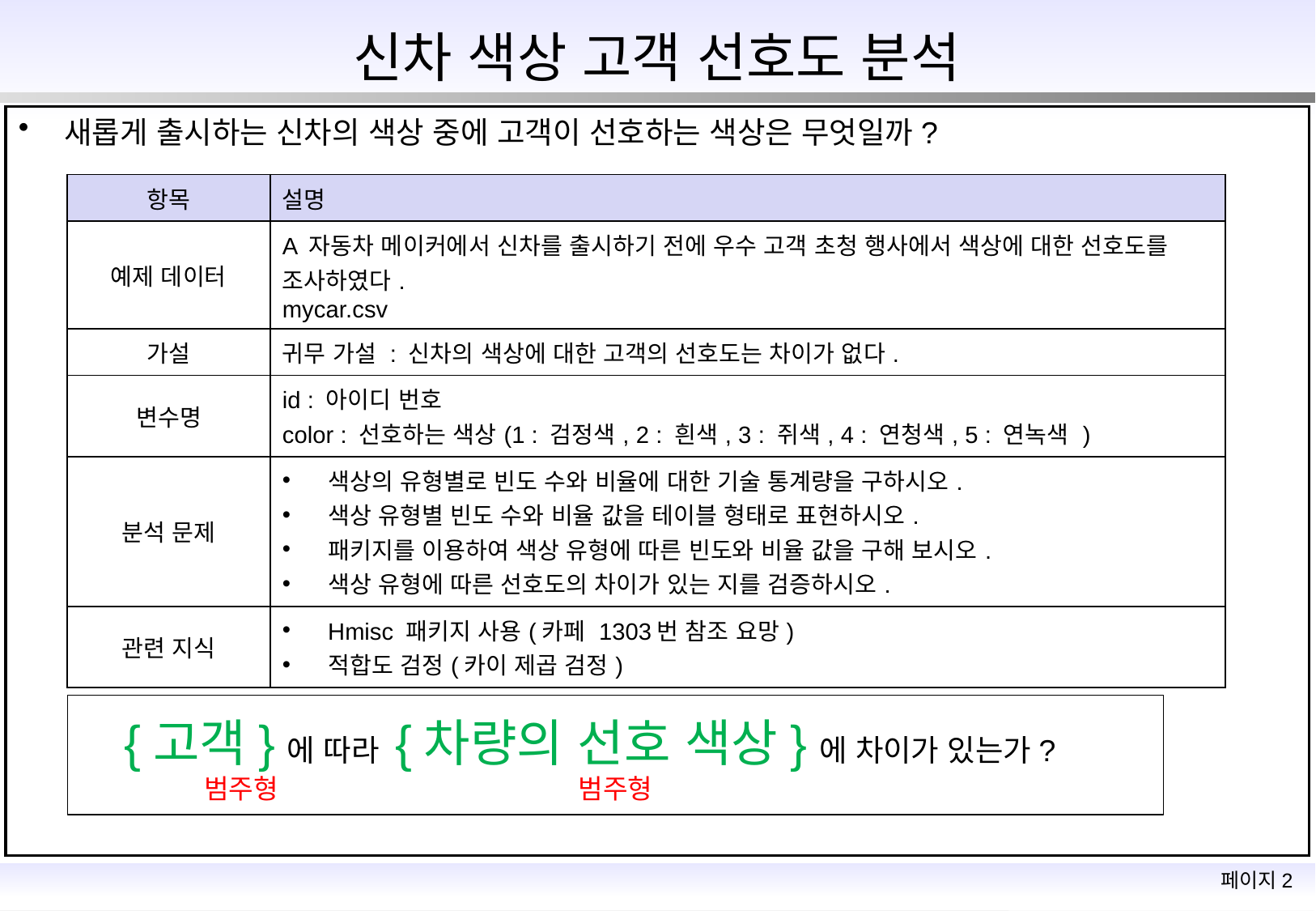

# 신차 색상 고객 선호도 분석
새롭게 출시하는 신차의 색상 중에 고객이 선호하는 색상은 무엇일까?
| 항목 | 설명 |
| --- | --- |
| 예제 데이터 | A 자동차 메이커에서 신차를 출시하기 전에 우수 고객 초청 행사에서 색상에 대한 선호도를 조사하였다. mycar.csv |
| 가설 | 귀무 가설 : 신차의 색상에 대한 고객의 선호도는 차이가 없다. |
| 변수명 | id : 아이디 번호 color : 선호하는 색상(1 : 검정색, 2 : 흰색, 3 : 쥐색, 4 : 연청색, 5 : 연녹색 ) |
| 분석 문제 | 색상의 유형별로 빈도 수와 비율에 대한 기술 통계량을 구하시오. 색상 유형별 빈도 수와 비율 값을 테이블 형태로 표현하시오. 패키지를 이용하여 색상 유형에 따른 빈도와 비율 값을 구해 보시오. 색상 유형에 따른 선호도의 차이가 있는 지를 검증하시오. |
| 관련 지식 | Hmisc 패키지 사용(카페 1303번 참조 요망) 적합도 검정(카이 제곱 검정) |

{고객}에 따라 {차량의 선호 색상}에 차이가 있는가?
범주형
범주형